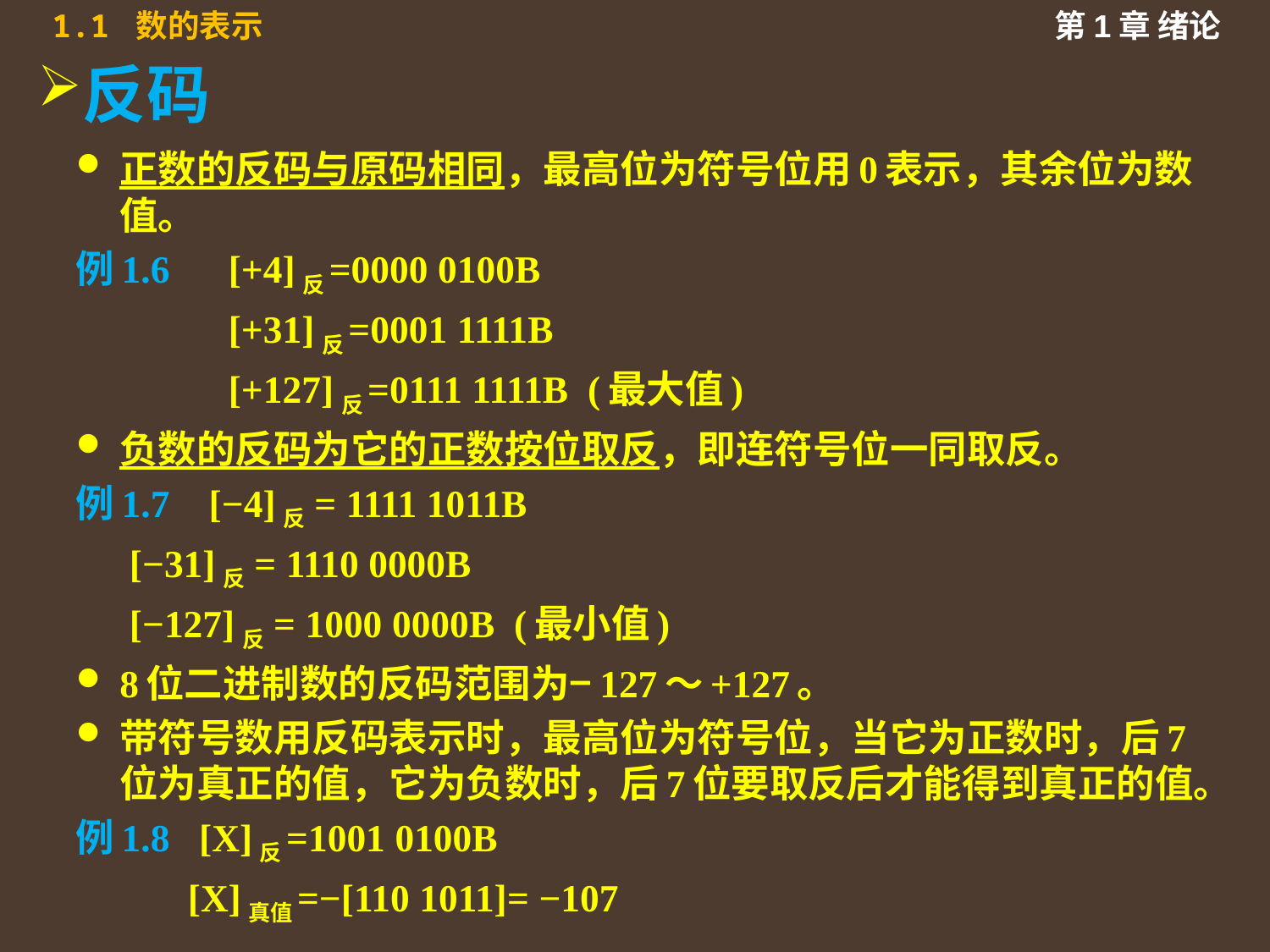

# 反码
正数的反码与原码相同，最高位为符号位用0表示，其余位为数值。
例1.6 	 [+4]反=0000 0100B
	      	 [+31]反=0001 1111B
	      	 [+127]反=0111 1111B  (最大值)
负数的反码为它的正数按位取反，即连符号位一同取反。
例1.7    [−4]反 = 1111 1011B
		 [−31]反 = 1110 0000B
		 [−127]反 = 1000 0000B  (最小值)
8位二进制数的反码范围为−127～+127。
带符号数用反码表示时，最高位为符号位，当它为正数时，后7位为真正的值，它为负数时，后7位要取反后才能得到真正的值。
例1.8   [X]反=1001 0100B
	       [X]真值=−[110 1011]= −107